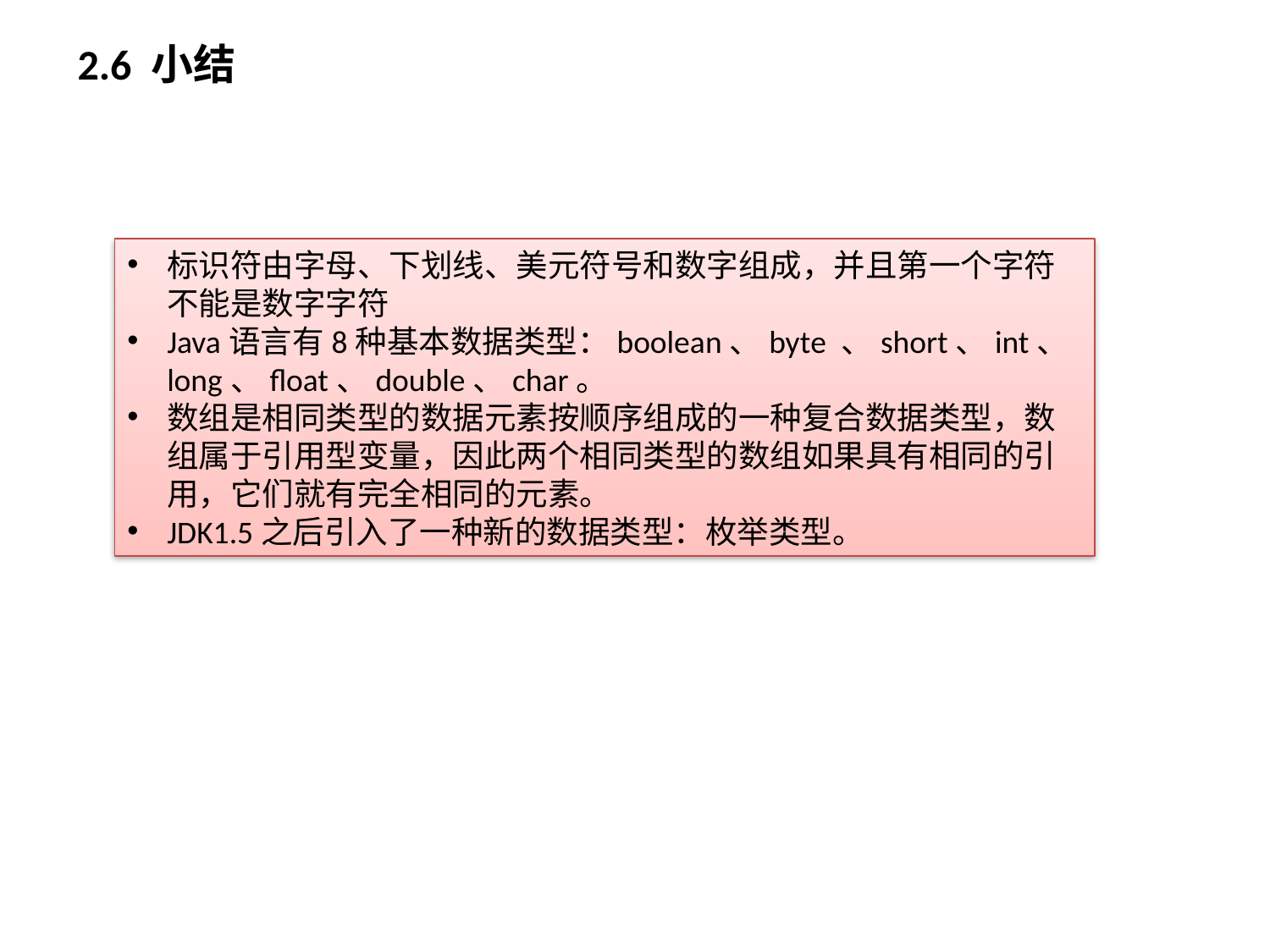

# 2.6 小结
标识符由字母、下划线、美元符号和数字组成，并且第一个字符不能是数字字符
Java语言有8种基本数据类型：boolean、byte 、short、int、long、float、double、char。
数组是相同类型的数据元素按顺序组成的一种复合数据类型，数组属于引用型变量，因此两个相同类型的数组如果具有相同的引用，它们就有完全相同的元素。
JDK1.5之后引入了一种新的数据类型：枚举类型。